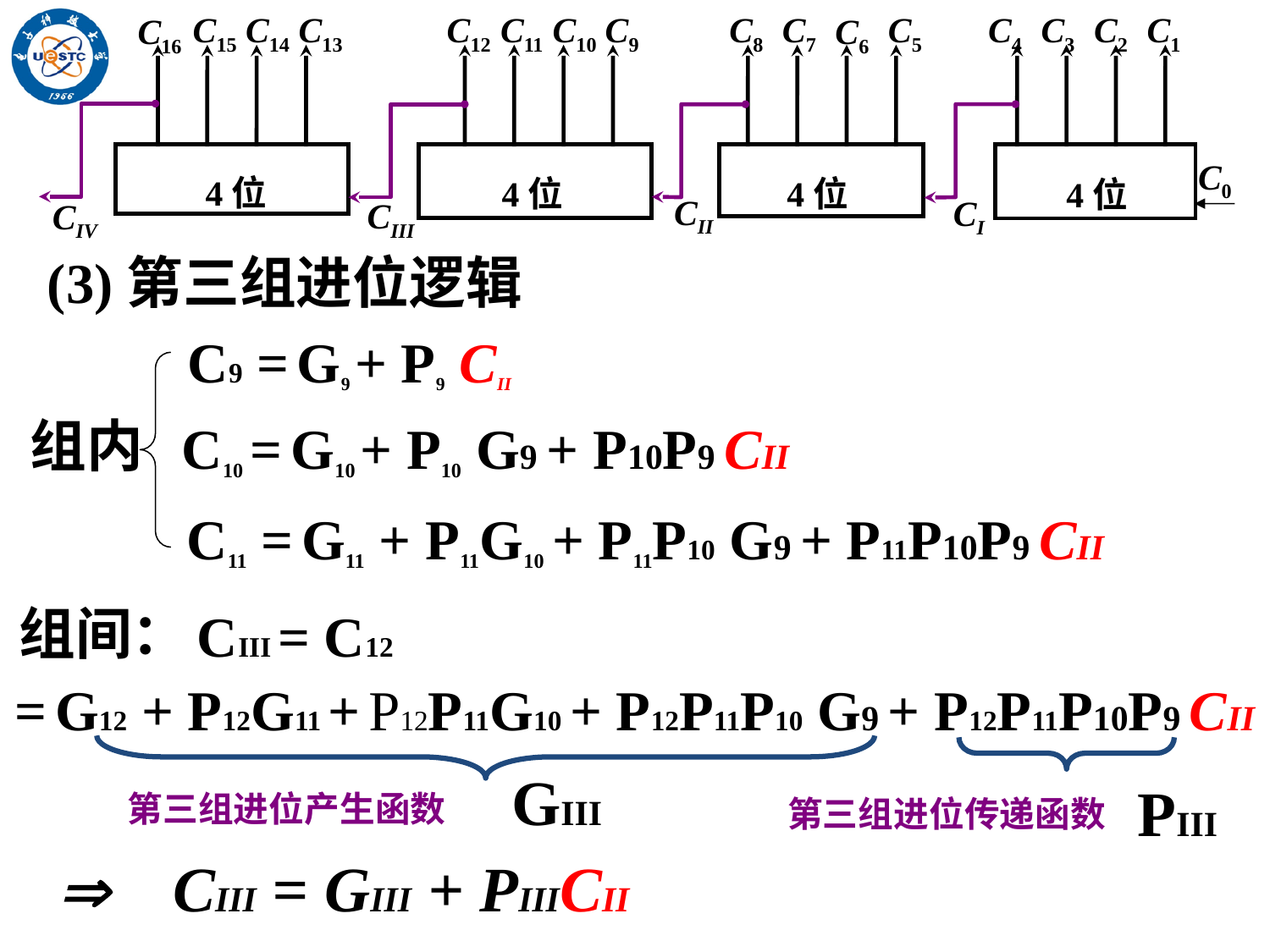

C15
C14
C13
C16
C12
C11
C10
C9
C8
C7
C5
C6
C4
C3
C2
C1

        4位

        4位

      4位

      4位
C0
CII
CI
CIII
CIV

(3)第三组进位逻辑
C9  = G9 + P9 CII

组内
 C10 = G10 + P10 G9 + P10P9 CII
 C11  = G11 + P11G10  + P11P10 G9 + P11P10P9 CII
组间：
 CIII = C12

= G12 + P12G11 + P12P11G10  + P12P11P10 G9 + P12P11P10P9 CII
GIII
PIII
第三组进位产生函数
第三组进位传递函数
⇒    CIII = GIII + PIIICII